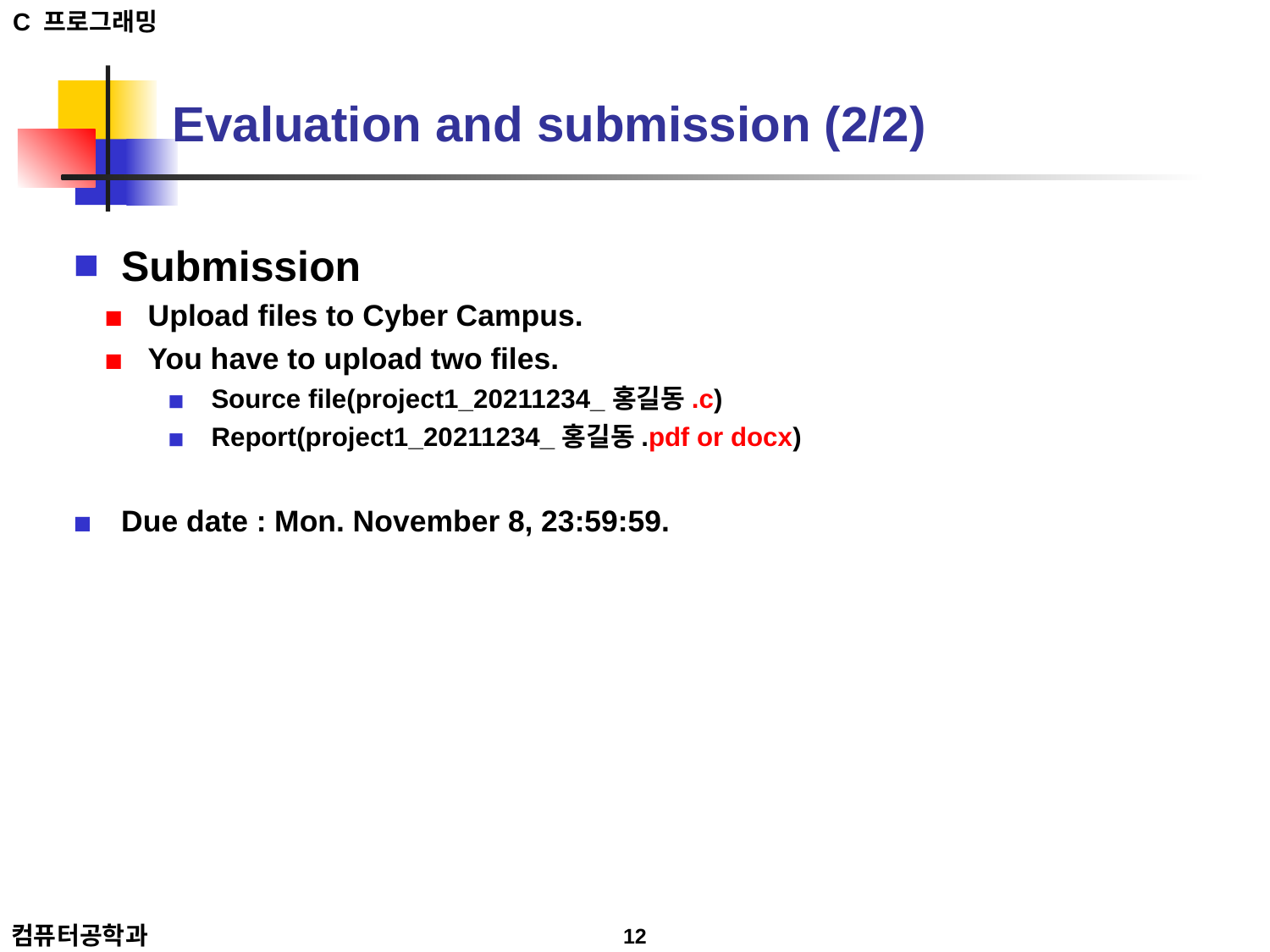

# Evaluation and submission (2/2)
Submission
Upload files to Cyber Campus.
You have to upload two files.
Source file(project1_20211234_홍길동.c)
Report(project1_20211234_홍길동.pdf or docx)

Due date : Mon. November 8, 23:59:59.
12